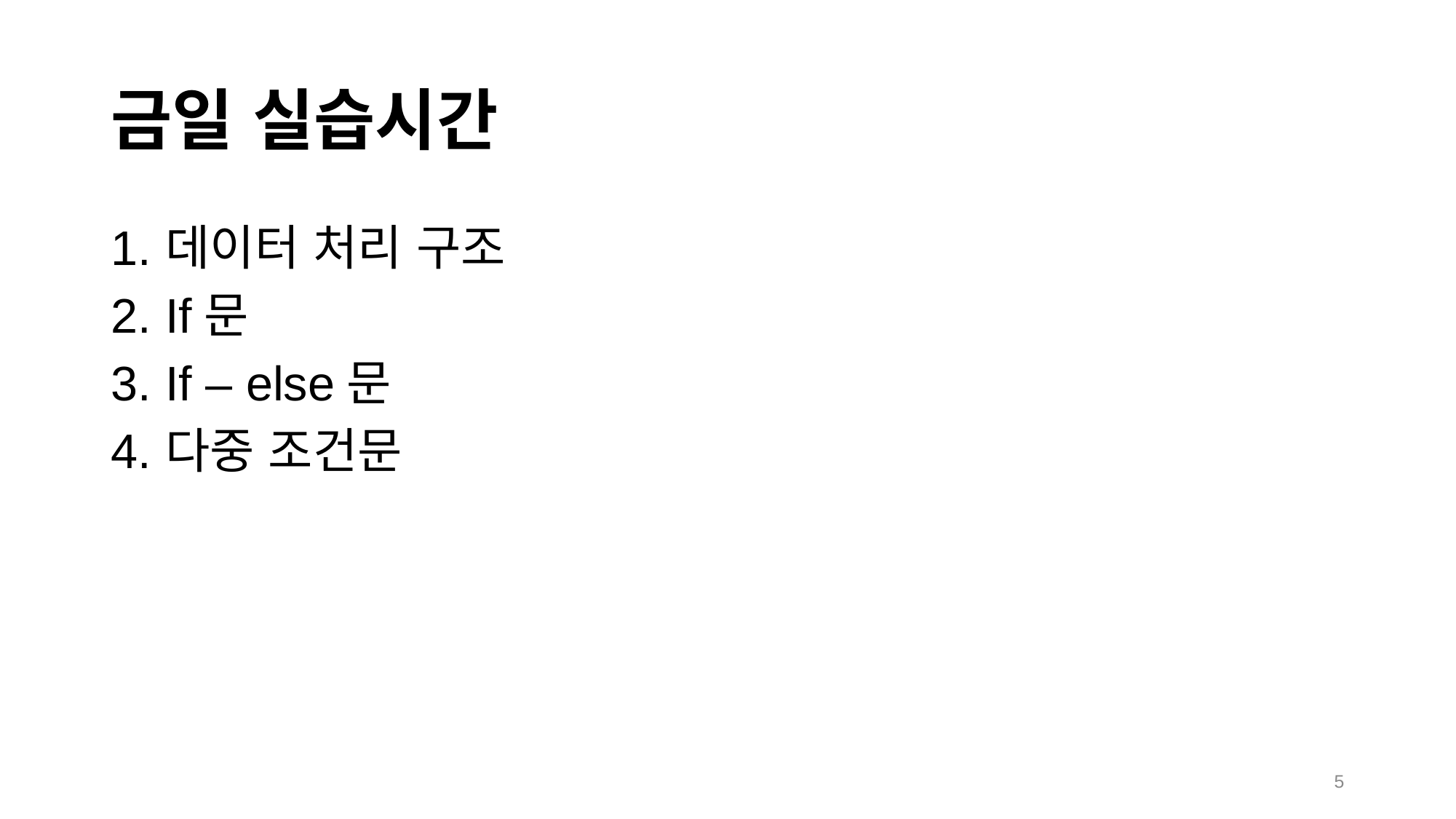

# 금일 실습시간
데이터 처리 구조
If문
If – else문
다중 조건문
5